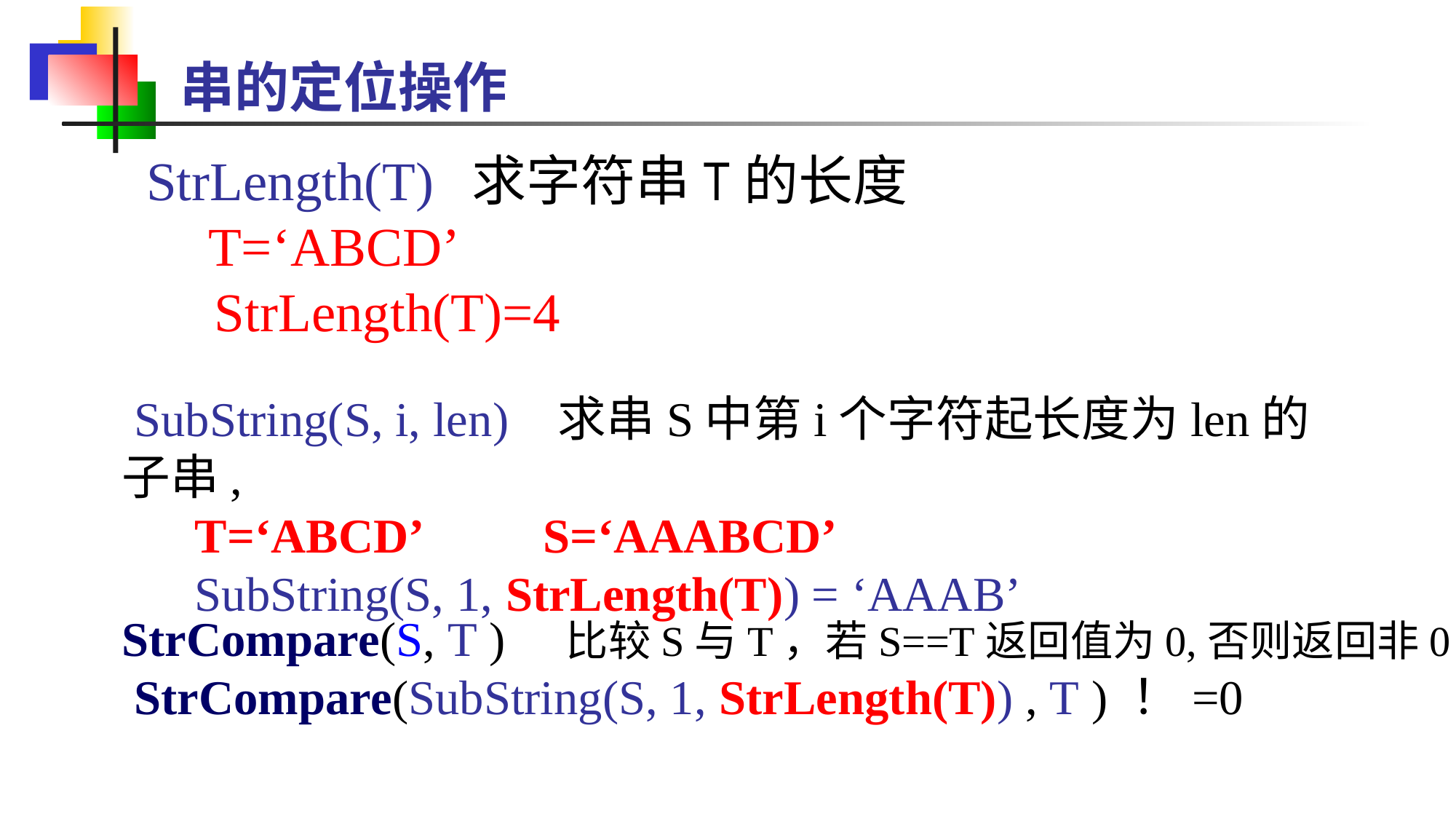

串的定位操作
StrLength(T)  求字符串T的长度
     T=‘ABCD’
     StrLength(T)=4
 SubString(S, i, len)   求串S中第i个字符起长度为len的子串,
      T=‘ABCD’          S=‘AAABCD’
      SubString(S, 1, StrLength(T)) = ‘AAAB’
StrCompare(S, T )    比较S与T，若S==T返回值为0,否则返回非0
 StrCompare(SubString(S, 1, StrLength(T)) , T ) ！=0